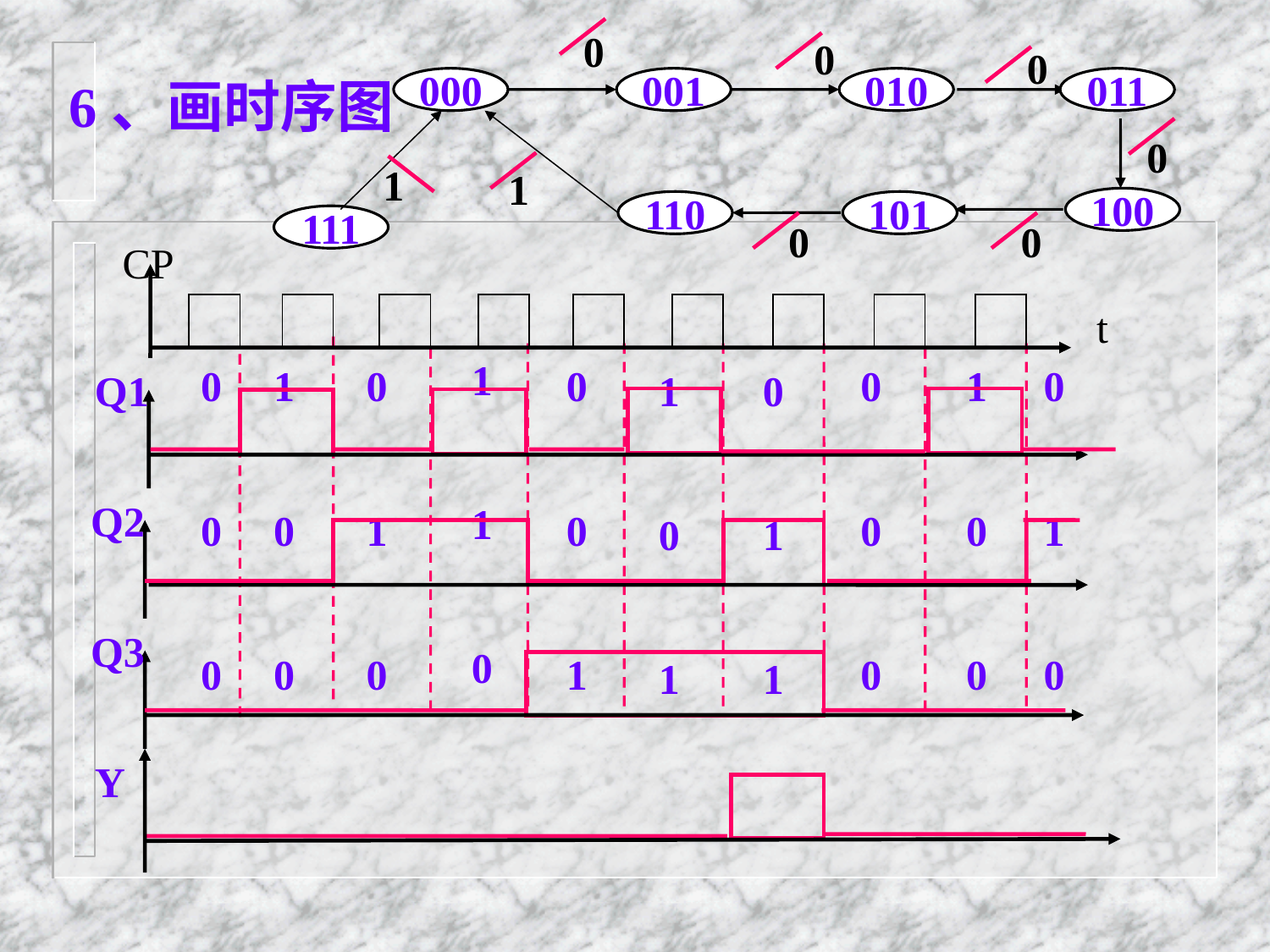

0
0

0

000
001
010
011

0
1

1
100
110
101
111
0

0

6、画时序图
CP

t

Q1

Q2

Q3

1

1

0
0

0

0
1

0

0
0

1

0
0

0

1
0

0

0
1

0

0
0

1

0
1

0

1
0

1

1

Y